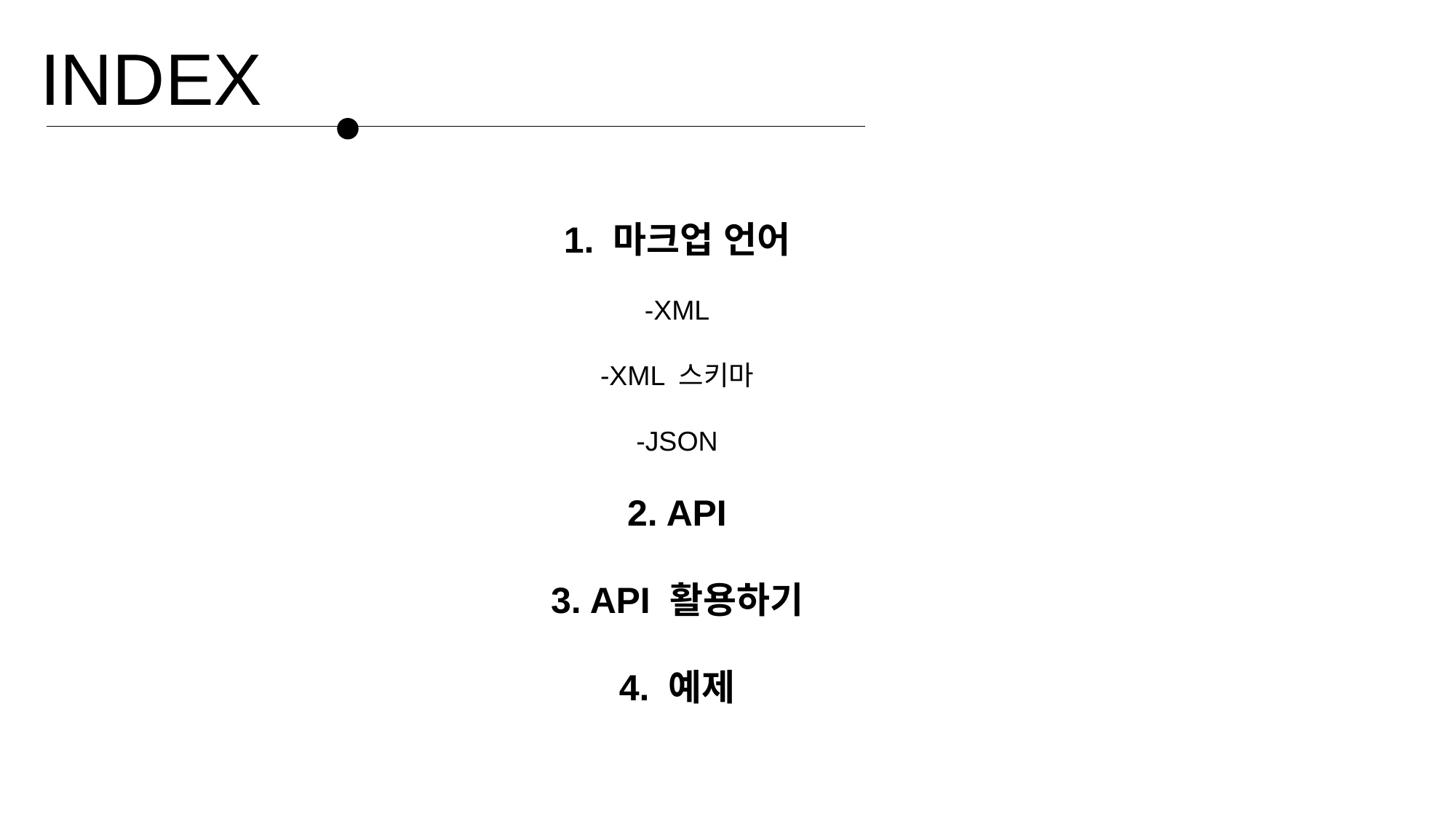

INDEX

1. 마크업 언어

-XML

-XML 스키마

-JSON

2. API

3. API 활용하기

4. 예제